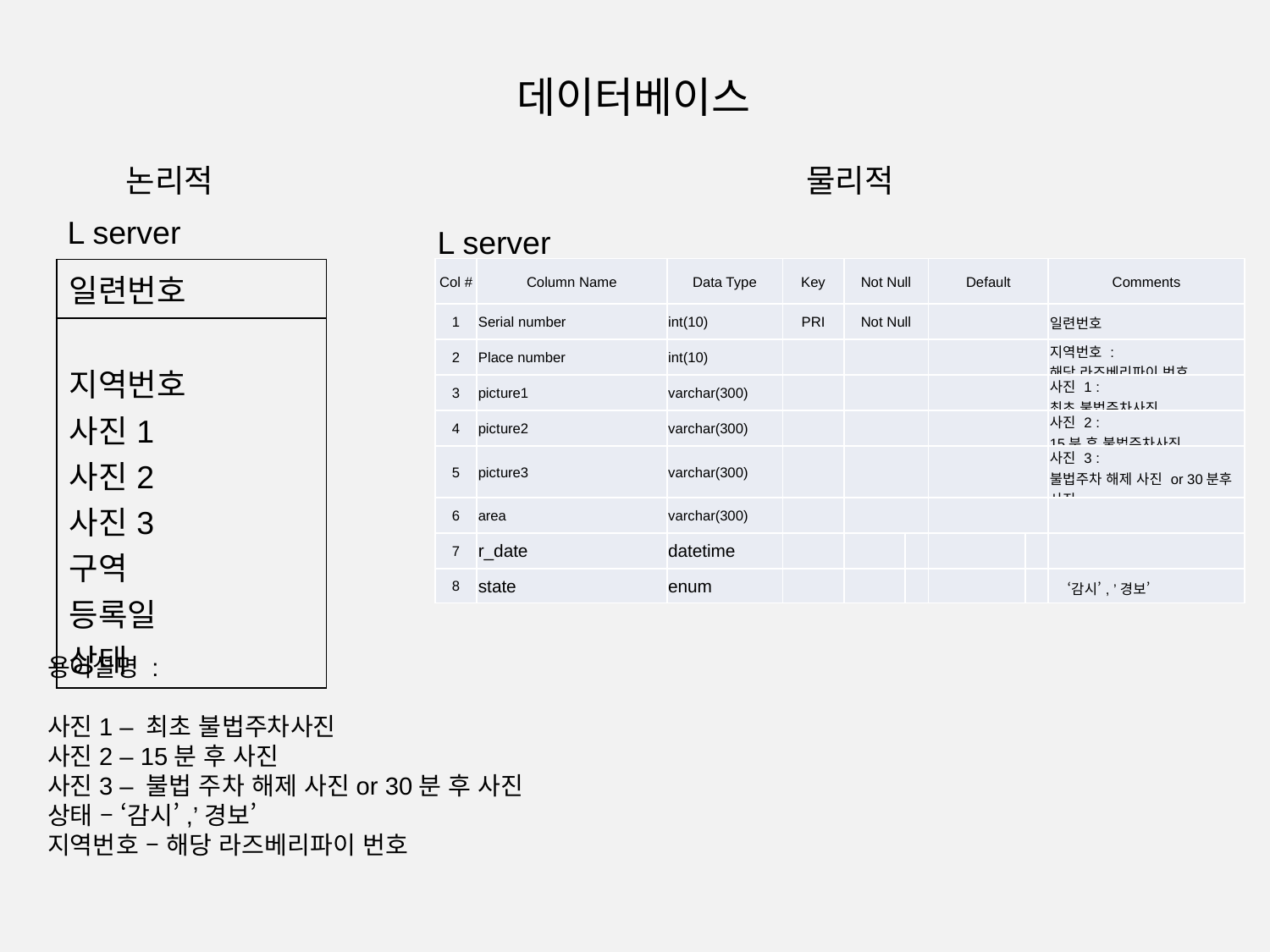

# 데이터베이스
논리적
물리적
L server
L server
| Col # | Column Name | Data Type | Key | Not Null |  | Default |  | Comments |
| --- | --- | --- | --- | --- | --- | --- | --- | --- |
| 1 | Serial number | int(10) | PRI | Not Null |  |  |  | 일련번호 |
| 2 | Place number | int(10) |  |  |  |  |  | 지역번호 : 해당 라즈베리파이 번호 |
| 3 | picture1 | varchar(300) |  |  |  |  |  | 사진 1 : 최초 불법주차사진 |
| 4 | picture2 | varchar(300) |  |  |  |  |  | 사진 2 : 15분 후 불법주차사진 |
| 5 | picture3 | varchar(300) |  |  |  |  |  | 사진 3 : 불법주차 해제 사진 or 30분후 사진 |
| 6 | area | varchar(300) |  |  |  |  |  |  |
| 7 | r\_date | datetime |  |  |  |  |  |  |
| 8 | state | enum |  |  |  |  |  | ‘감시’, ’경보’ |
| 일련번호 |
| --- |
| 지역번호 사진1 사진2 사진3 구역 등록일 상태 |
용어설명 :

사진1 – 최초 불법주차사진
사진2 – 15분 후 사진
사진3 – 불법 주차 해제 사진or 30분 후 사진
상태 – ‘감시’,’경보’
지역번호 – 해당 라즈베리파이 번호